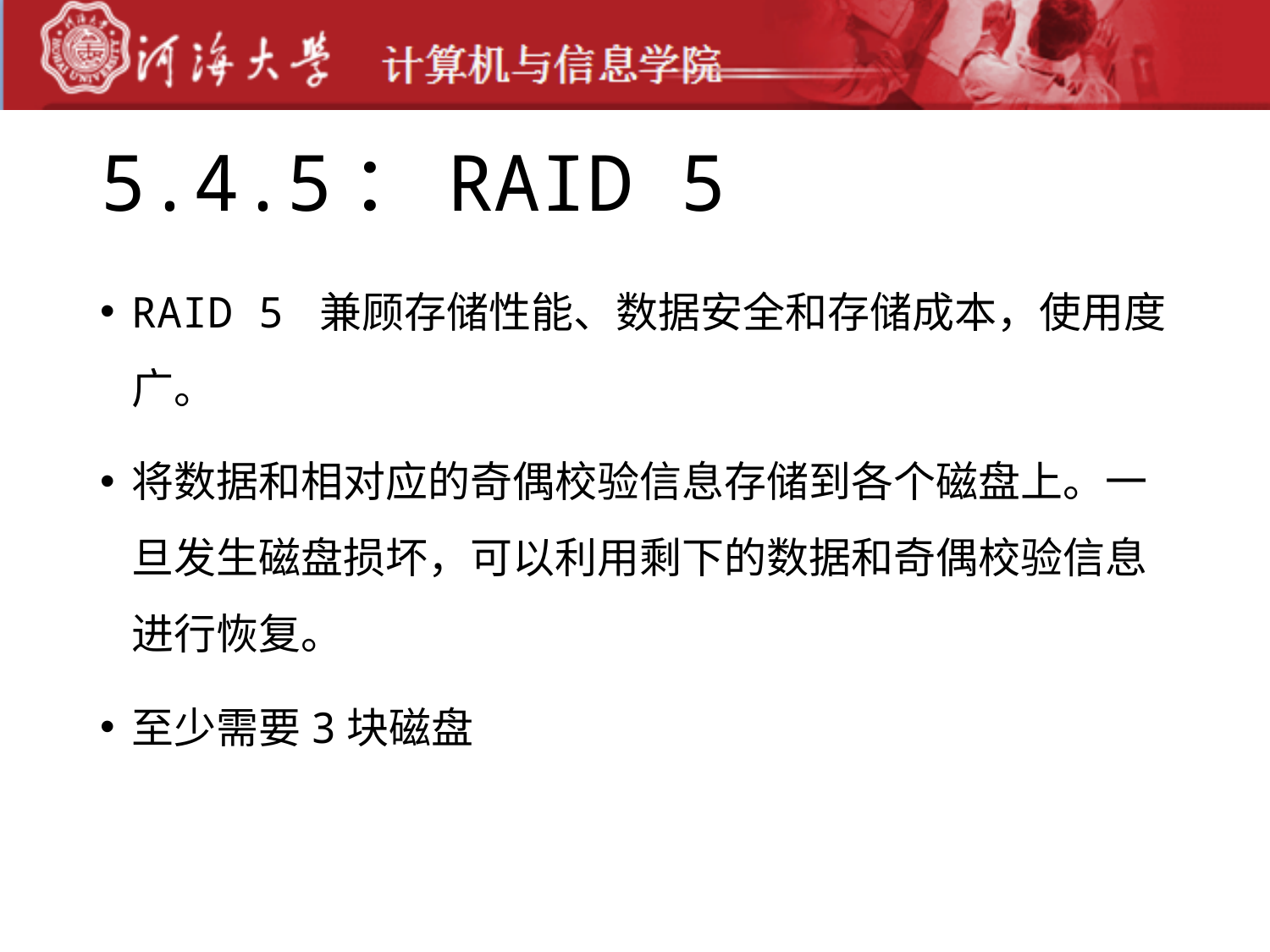

# 5.4.5：RAID 5
RAID 5 兼顾存储性能、数据安全和存储成本，使用度广。
将数据和相对应的奇偶校验信息存储到各个磁盘上。一旦发生磁盘损坏，可以利用剩下的数据和奇偶校验信息进行恢复。
至少需要3块磁盘